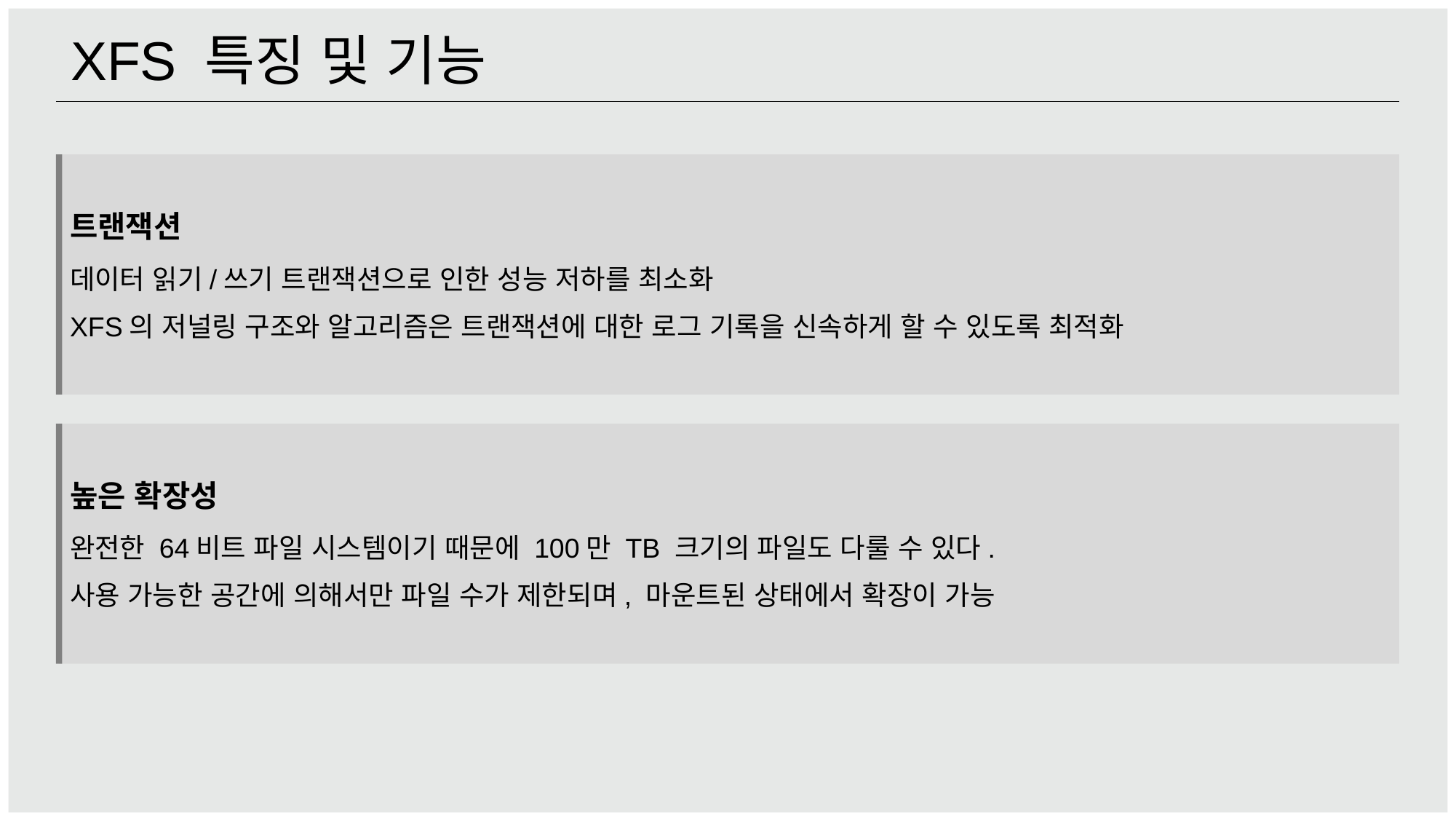

XFS 특징 및 기능

트랜잭션

데이터 읽기/쓰기 트랜잭션으로 인한 성능 저하를 최소화

XFS의 저널링 구조와 알고리즘은 트랜잭션에 대한 로그 기록을 신속하게 할 수 있도록 최적화

높은 확장성

완전한 64비트 파일 시스템이기 때문에 100만 TB 크기의 파일도 다룰 수 있다.

사용 가능한 공간에 의해서만 파일 수가 제한되며, 마운트된 상태에서 확장이 가능